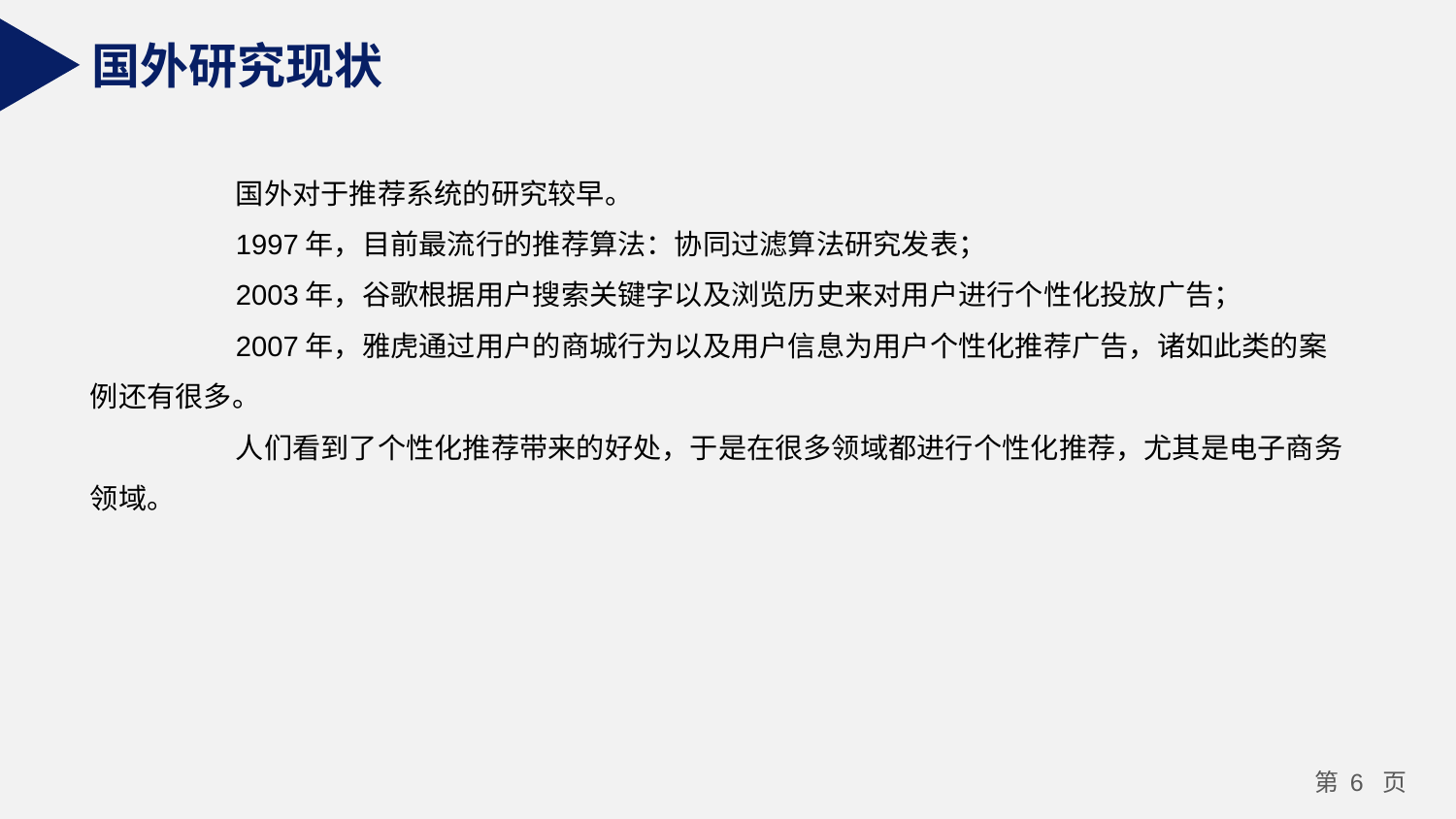

国外研究现状
	国外对于推荐系统的研究较早。
	1997年，目前最流行的推荐算法：协同过滤算法研究发表；
	2003年，谷歌根据用户搜索关键字以及浏览历史来对用户进行个性化投放广告；
	2007年，雅虎通过用户的商城行为以及用户信息为用户个性化推荐广告，诸如此类的案例还有很多。
	人们看到了个性化推荐带来的好处，于是在很多领域都进行个性化推荐，尤其是电子商务领域。